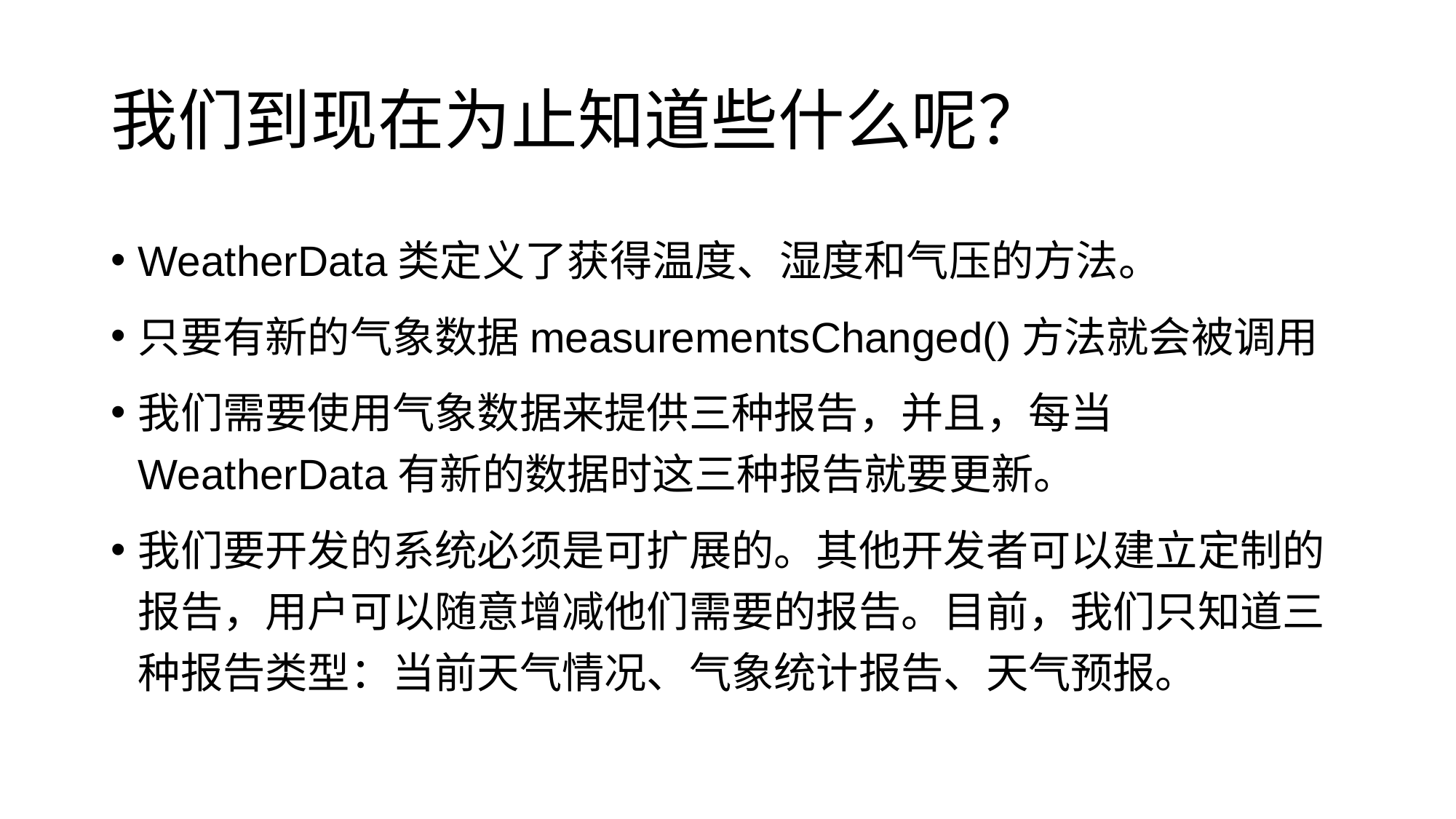

# 我们到现在为止知道些什么呢？
WeatherData类定义了获得温度、湿度和气压的方法。
只要有新的气象数据measurementsChanged()方法就会被调用
我们需要使用气象数据来提供三种报告，并且，每当WeatherData有新的数据时这三种报告就要更新。
我们要开发的系统必须是可扩展的。其他开发者可以建立定制的报告，用户可以随意增减他们需要的报告。目前，我们只知道三种报告类型：当前天气情况、气象统计报告、天气预报。